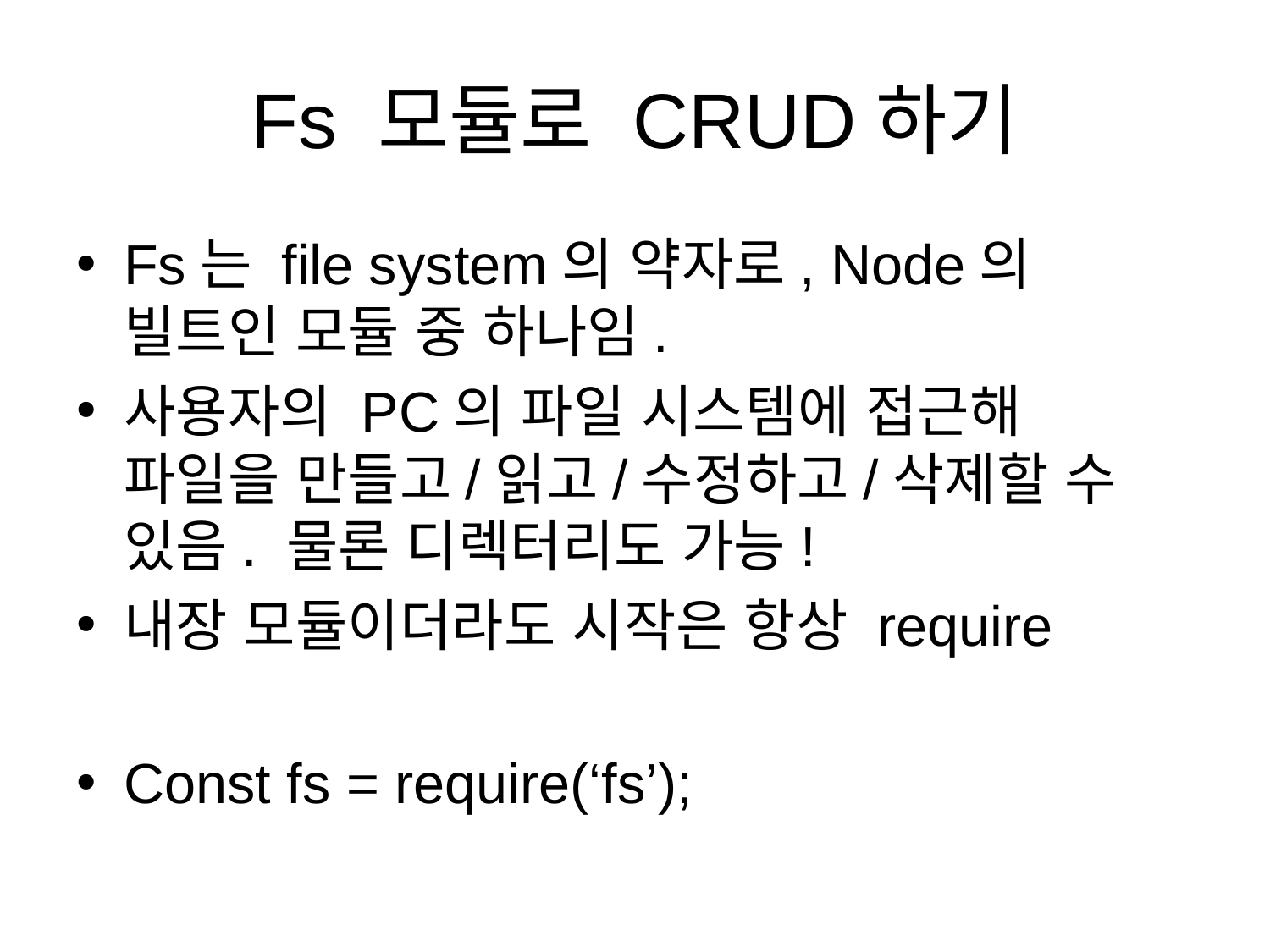

# Fs 모듈로 CRUD하기
Fs는 file system의 약자로, Node의 빌트인 모듈 중 하나임.
사용자의 PC의 파일 시스템에 접근해 파일을 만들고/읽고/수정하고/삭제할 수 있음. 물론 디렉터리도 가능!
내장 모듈이더라도 시작은 항상 require

Const fs = require(‘fs’);